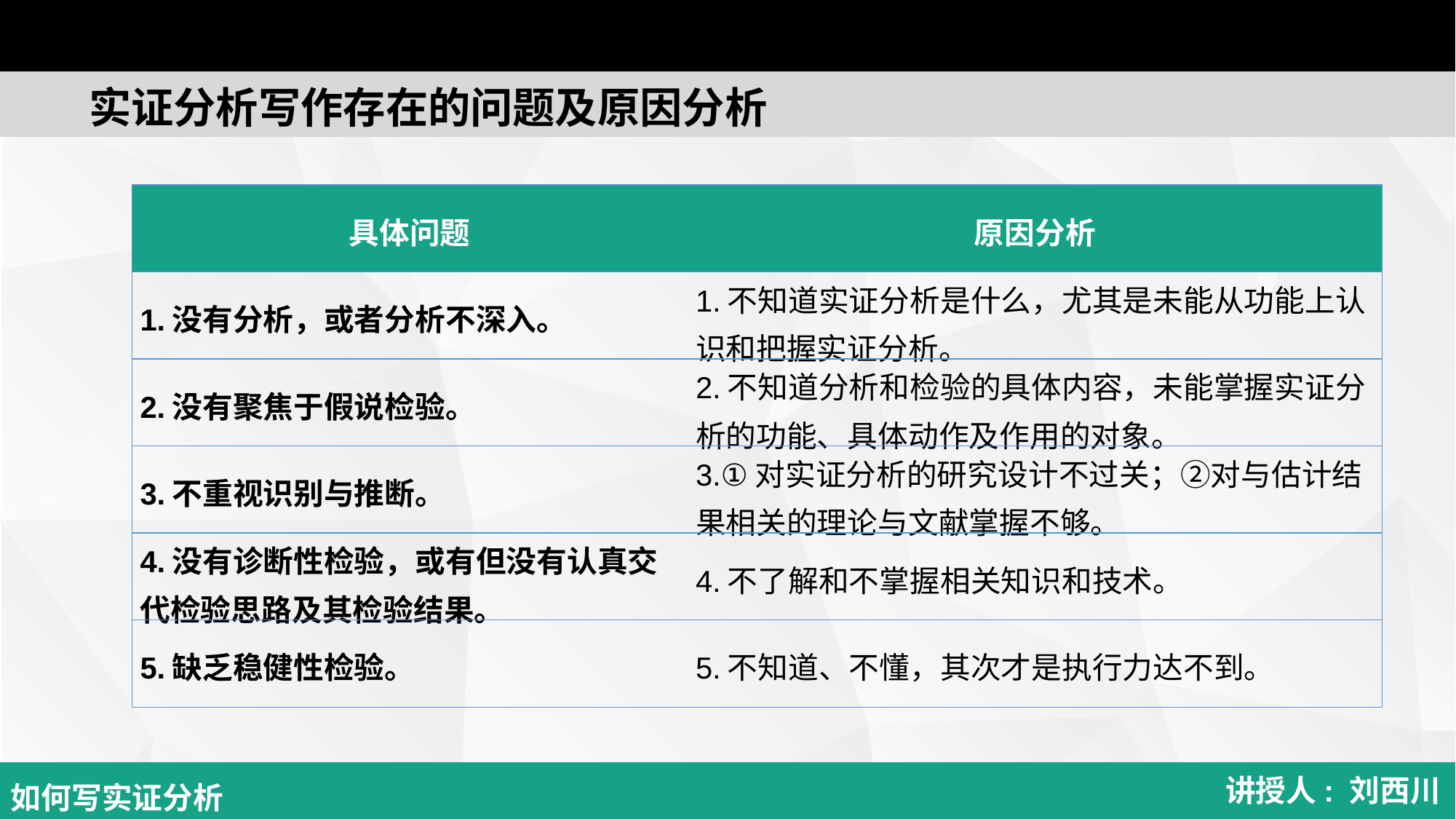

实证分析写作存在的问题及原因分析
| 具体问题 | 原因分析 |
| --- | --- |
| 1.没有分析，或者分析不深入。 | 1.不知道实证分析是什么，尤其是未能从功能上认识和把握实证分析。 |
| 2.没有聚焦于假说检验。 | 2.不知道分析和检验的具体内容，未能掌握实证分析的功能、具体动作及作用的对象。 |
| 3.不重视识别与推断。 | 3.①对实证分析的研究设计不过关；②对与估计结果相关的理论与文献掌握不够。 |
| 4.没有诊断性检验，或有但没有认真交代检验思路及其检验结果。 | 4.不了解和不掌握相关知识和技术。 |
| 5.缺乏稳健性检验。 | 5.不知道、不懂，其次才是执行力达不到。 |

如何写实证分析
          讲授人: 刘西川